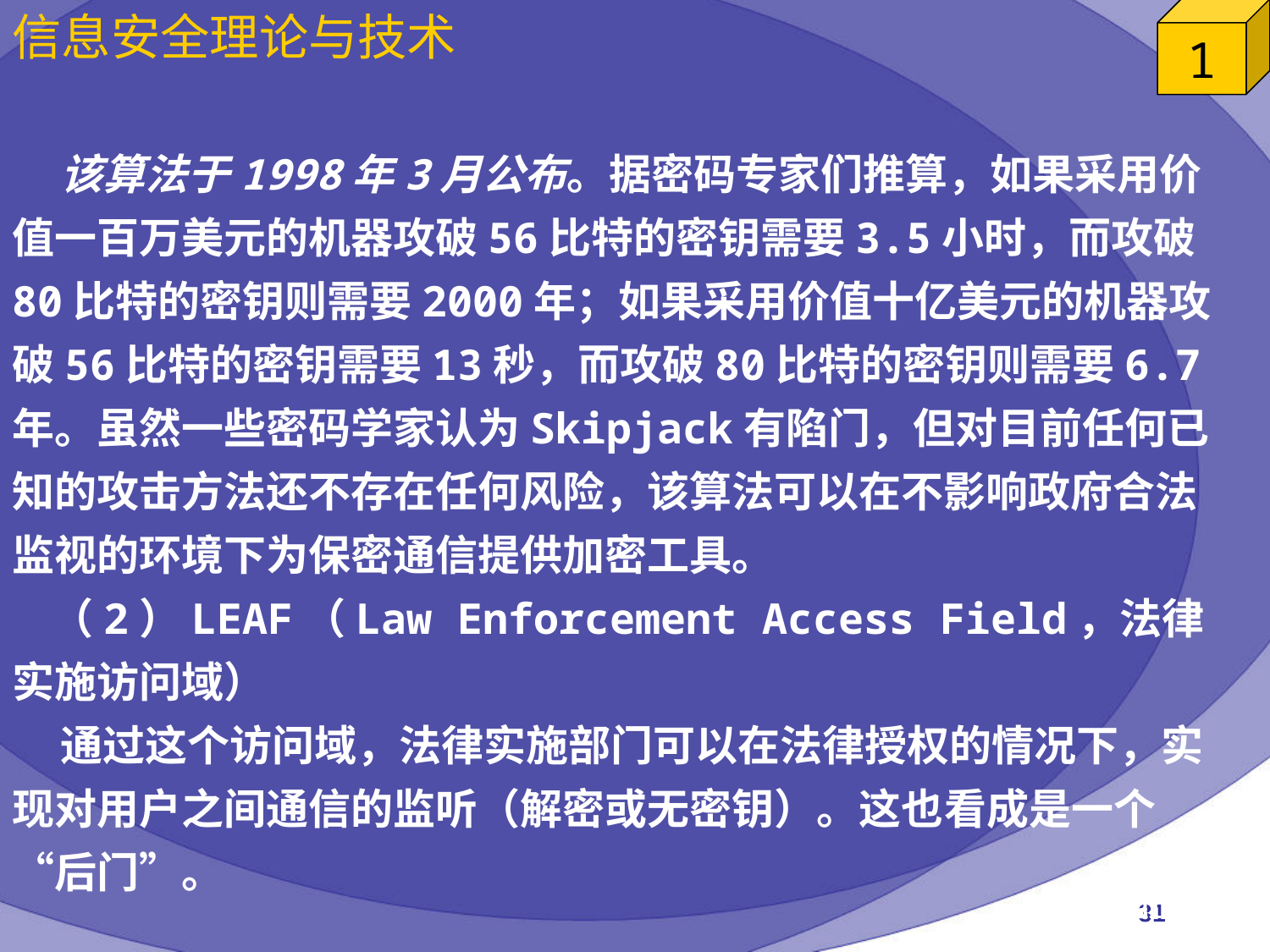

该算法于1998年3月公布。据密码专家们推算，如果采用价值一百万美元的机器攻破56比特的密钥需要3.5小时，而攻破80比特的密钥则需要2000年；如果采用价值十亿美元的机器攻破56比特的密钥需要13秒，而攻破80比特的密钥则需要6.7年。虽然一些密码学家认为Skipjack有陷门，但对目前任何已知的攻击方法还不存在任何风险，该算法可以在不影响政府合法监视的环境下为保密通信提供加密工具。
   （2）LEAF（Law Enforcement Access Field，法律实施访问域）
    通过这个访问域，法律实施部门可以在法律授权的情况下，实现对用户之间通信的监听（解密或无密钥）。这也看成是一个“后门”。
2023/4/25
31